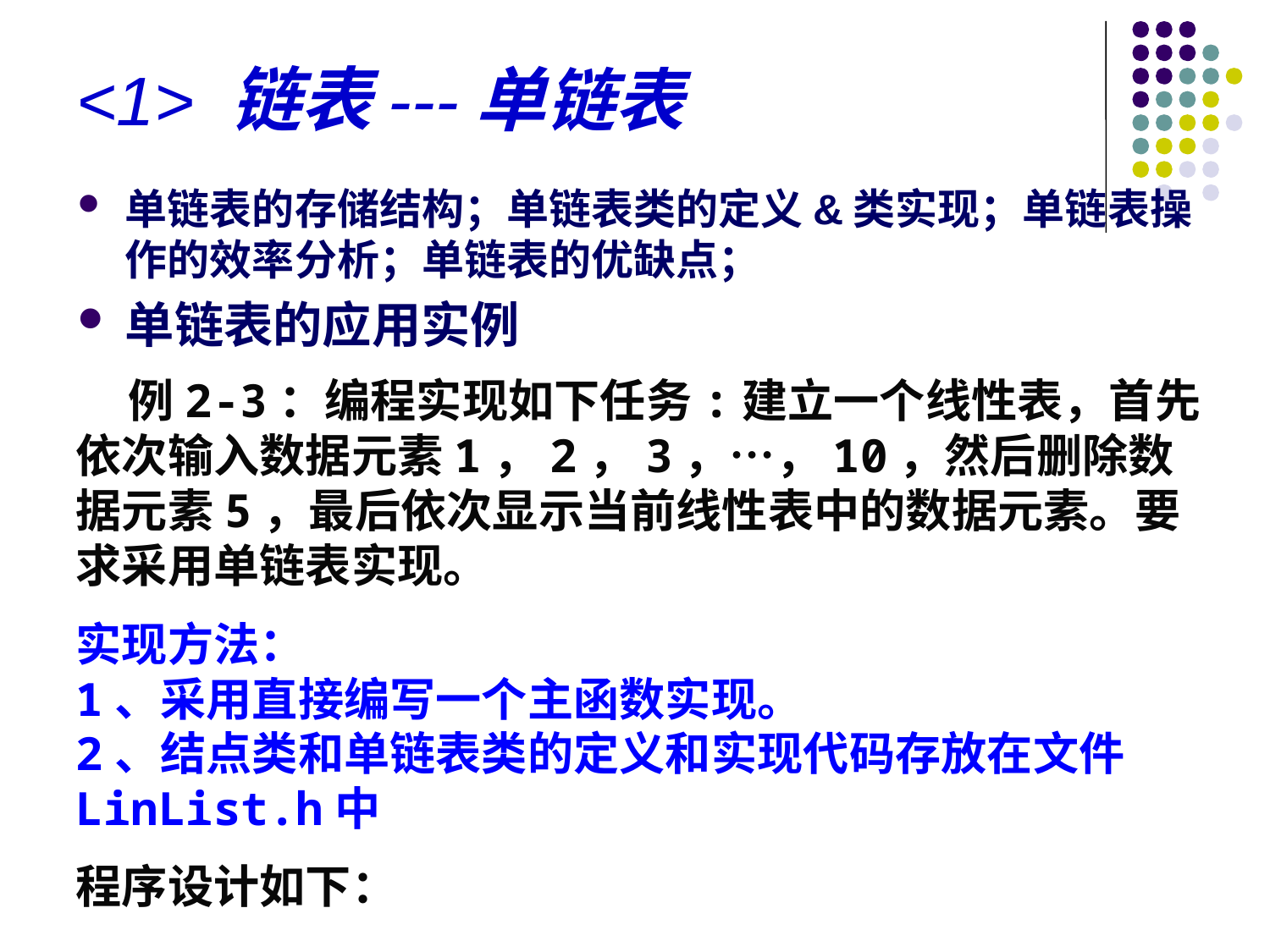

# <1> 链表---单链表
单链表的存储结构；单链表类的定义&类实现；单链表操作的效率分析；单链表的优缺点；
单链表的应用实例
    例2-3：编程实现如下任务:建立一个线性表，首先依次输入数据元素1，2，3，…，10，然后删除数据元素5，最后依次显示当前线性表中的数据元素。要求采用单链表实现。
实现方法：
1、采用直接编写一个主函数实现。
2、结点类和单链表类的定义和实现代码存放在文件LinList.h中
程序设计如下：